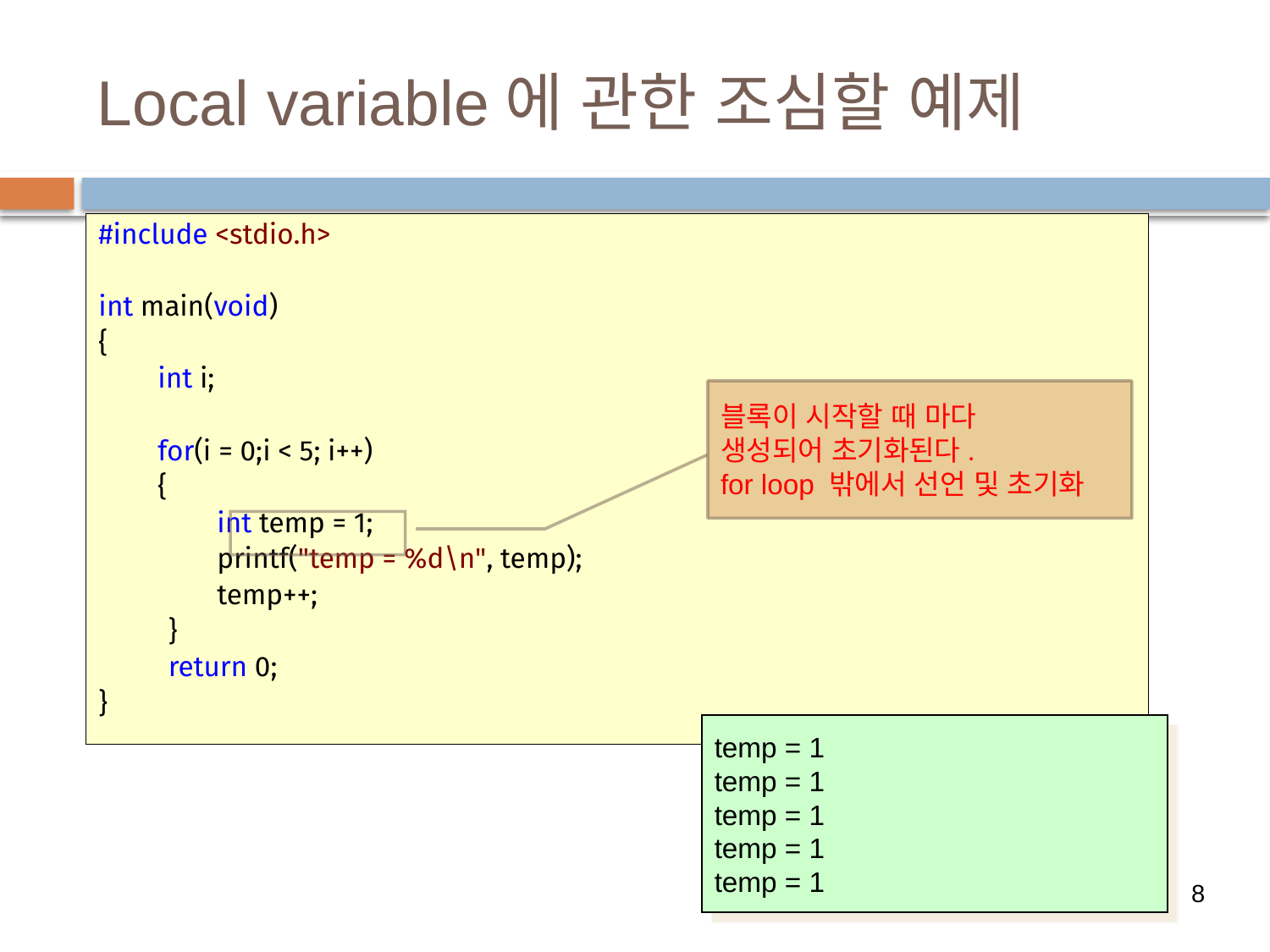

# Local variable에 관한 조심할 예제
#include <stdio.h>

int main(void)
{
        int i;

        for(i = 0;i < 5; i++)
        {
                int temp = 1;
                printf("temp = %d\n", temp);
                temp++;
	   }
	   return 0;
}

블록이 시작할 때 마다
생성되어 초기화된다.
for loop 밖에서 선언 및 초기화

temp = 1
temp = 1
temp = 1
temp = 1
temp = 1
8